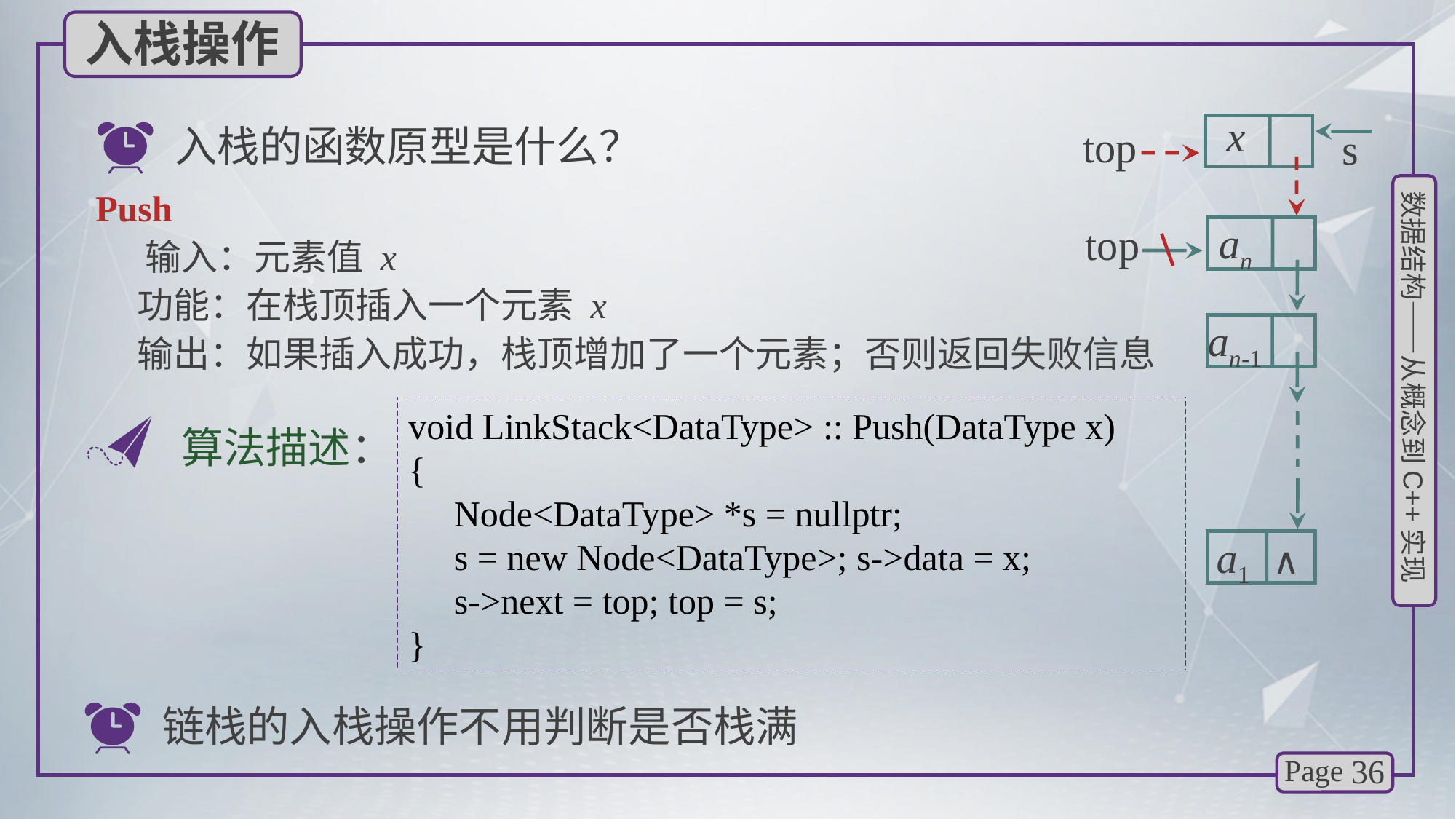

入栈操作

入栈的函数原型是什么？

 x

s

top

Push
     输入：元素值 x
    功能：在栈顶插入一个元素 x
    输出：如果插入成功，栈顶增加了一个元素；否则返回失败信息
an

top

an-1

void LinkStack<DataType> :: Push(DataType x)
{
     Node<DataType> *s = nullptr;
     s = new Node<DataType>; s->data = x;
     s->next = top; top = s;
}

算法描述：

a1

∧
链栈的入栈操作不用判断是否栈满